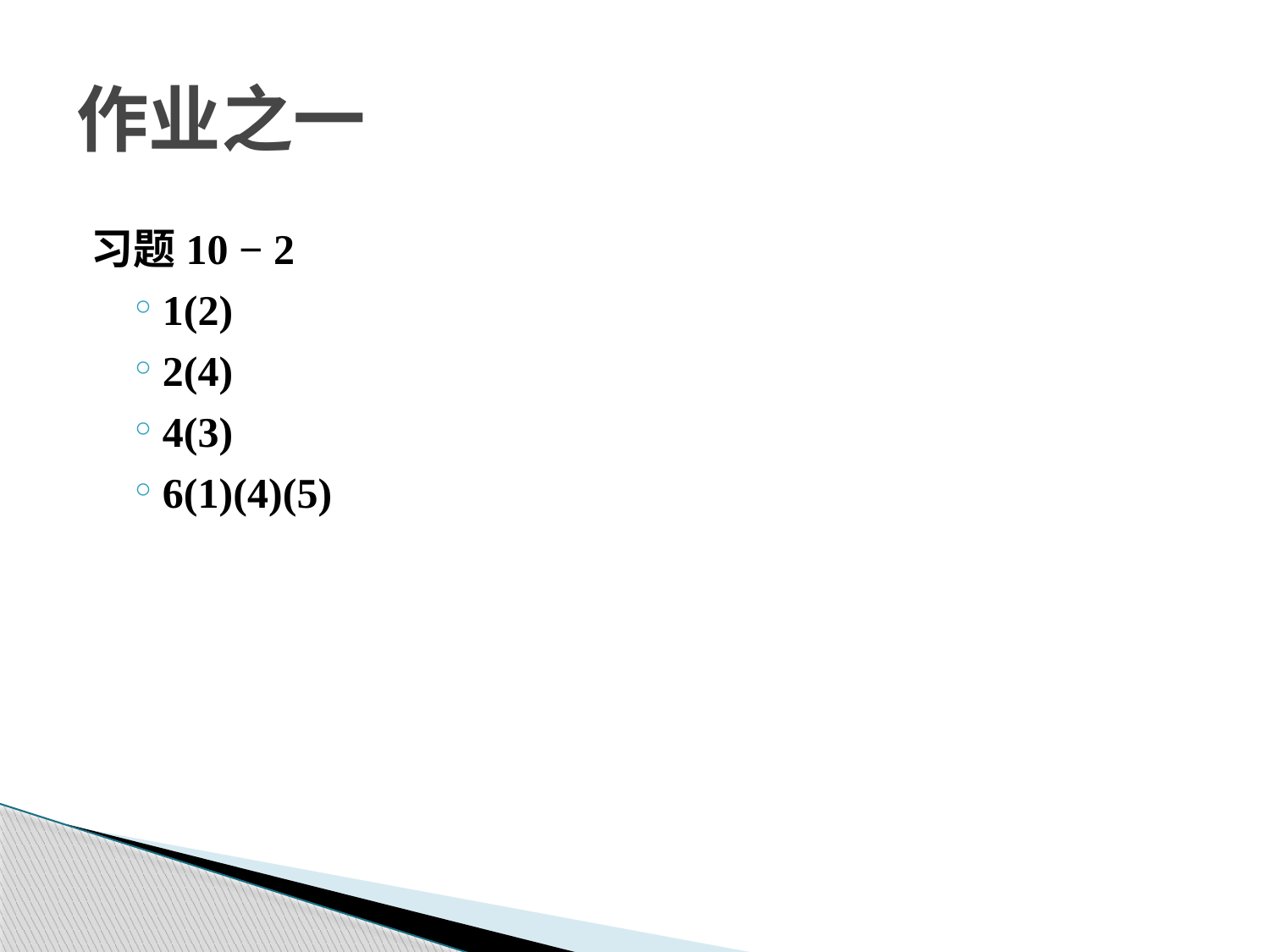

习题10 − 2
1(2)
2(4)
4(3)
6(1)(4)(5)
作业之一